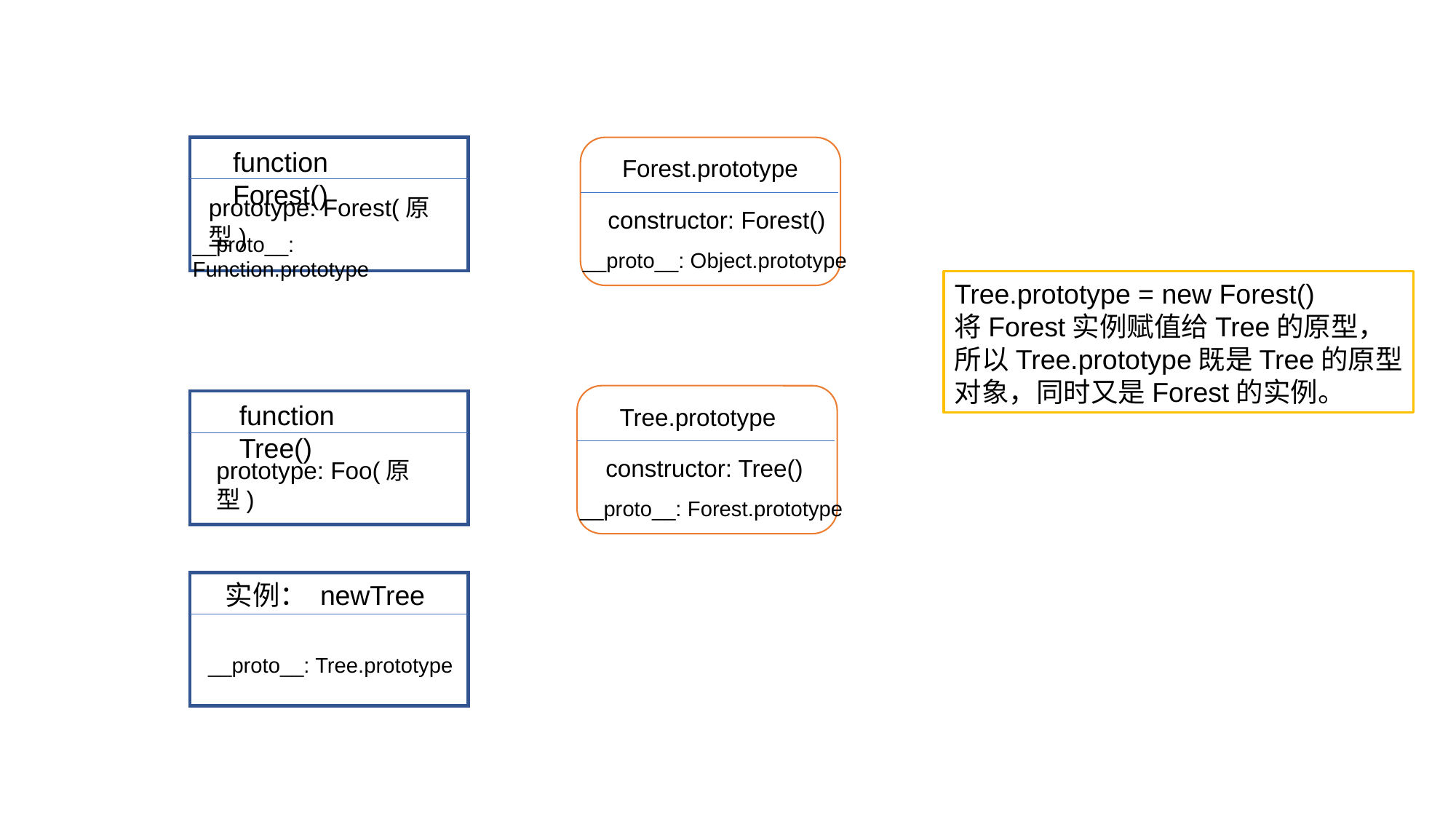

function Forest()

Forest.prototype
prototype: Forest(原型)
constructor: Forest()
__proto__: Function.prototype
__proto__: Object.prototype
Tree.prototype = new Forest()
将Forest实例赋值给Tree的原型，
所以Tree.prototype既是Tree的原型
对象，同时又是Forest的实例。

function Tree()

Tree.prototype
constructor: Tree()
prototype: Foo(原型)
__proto__: Forest.prototype
实例： newTree

__proto__: Tree.prototype